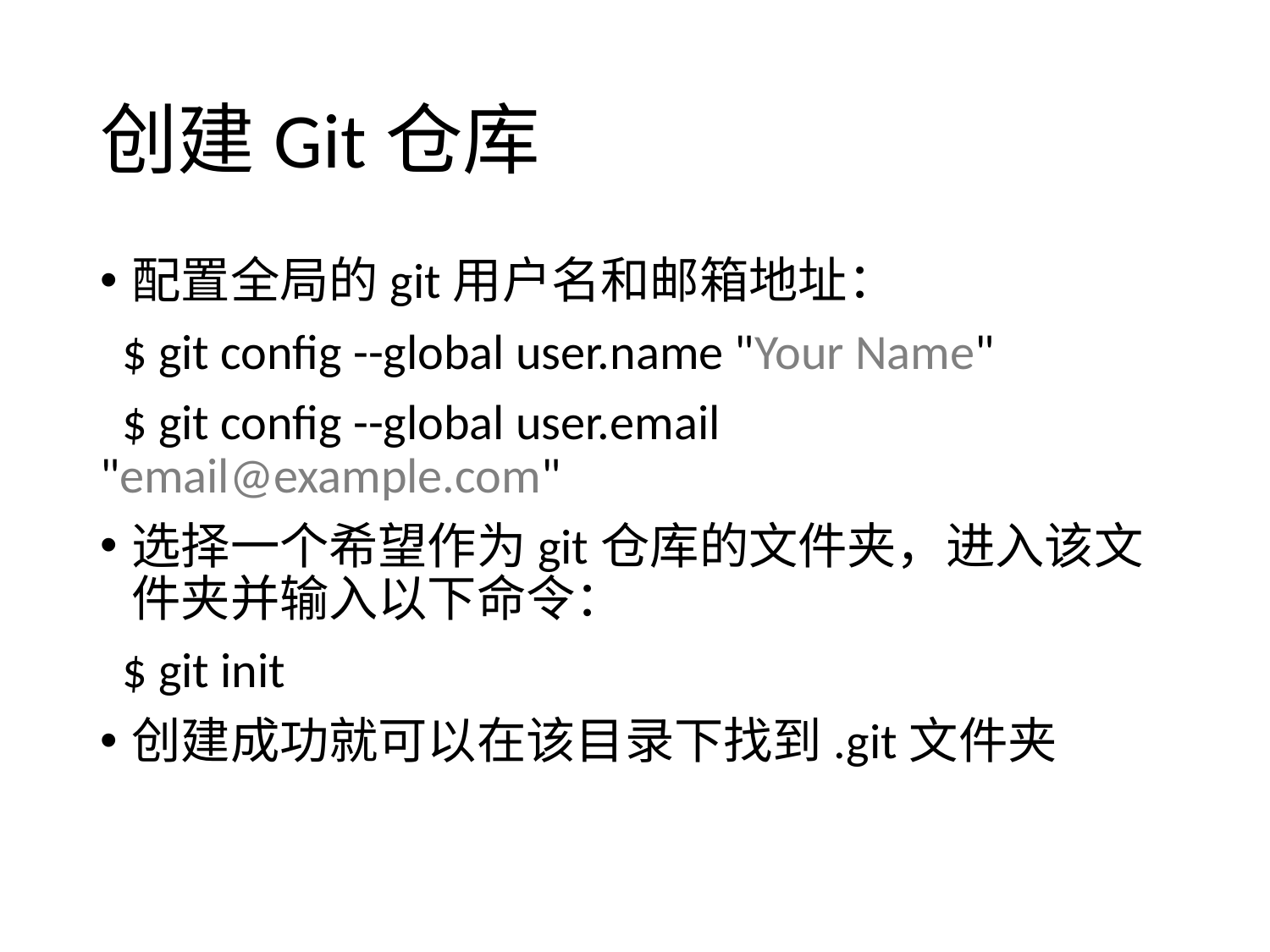

# 创建Git仓库
配置全局的git用户名和邮箱地址：
  $ git config --global user.name "Your Name"
  $ git config --global user.email "email@example.com"
选择一个希望作为git仓库的文件夹，进入该文件夹并输入以下命令：
  $ git init
创建成功就可以在该目录下找到.git文件夹